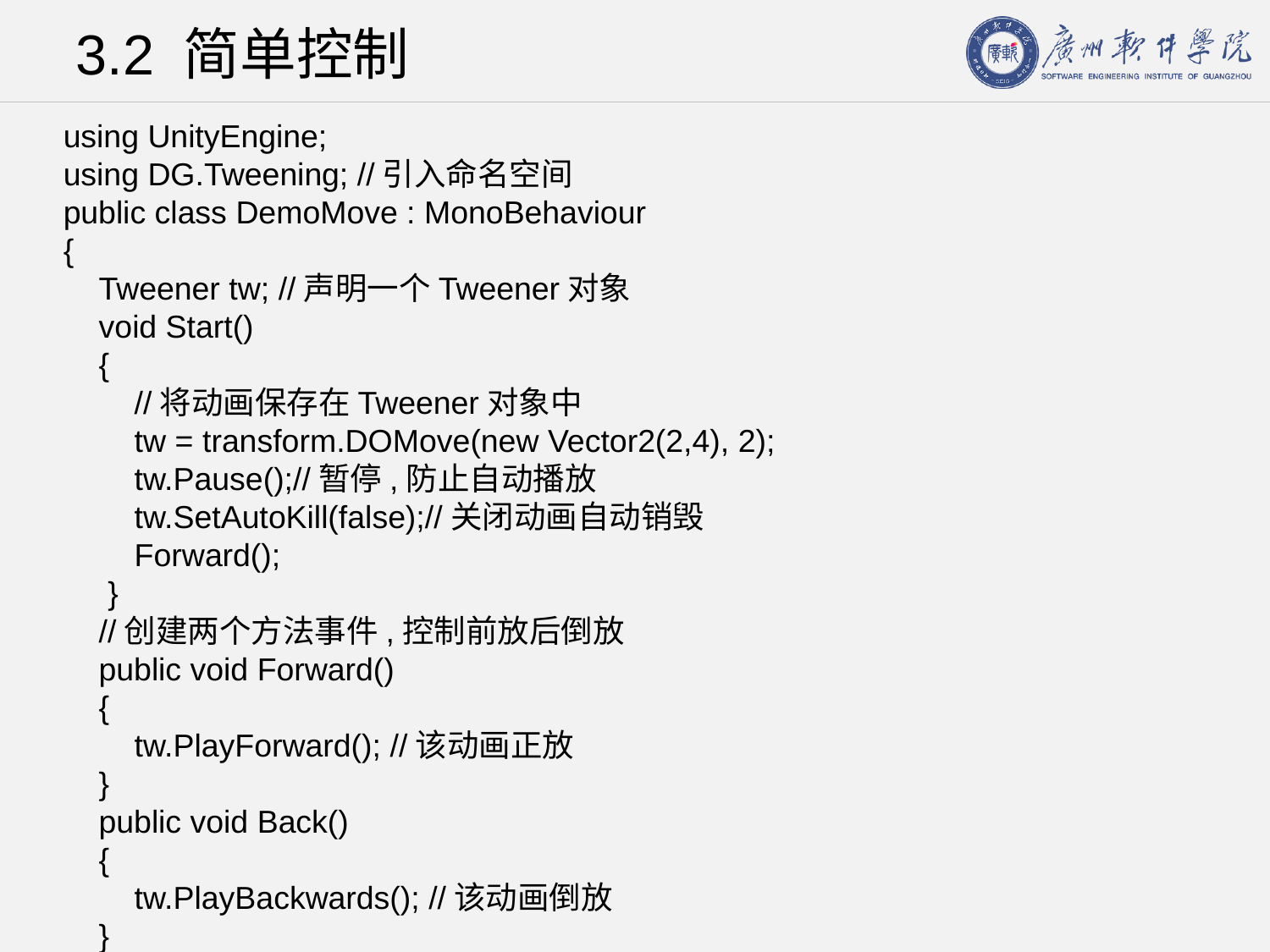

# 3.2 简单控制
using UnityEngine;
using DG.Tweening; //引入命名空间
public class DemoMove : MonoBehaviour
{
    Tweener tw; //声明一个Tweener对象
    void Start()
    {
        //将动画保存在Tweener对象中
        tw = transform.DOMove(new Vector2(2,4), 2);
        tw.Pause();//暂停,防止自动播放
        tw.SetAutoKill(false);//关闭动画自动销毁
        Forward();
     }
    //创建两个方法事件,控制前放后倒放
    public void Forward()
    {
        tw.PlayForward(); //该动画正放
    }
    public void Back()
    {
        tw.PlayBackwards(); //该动画倒放
    }
}